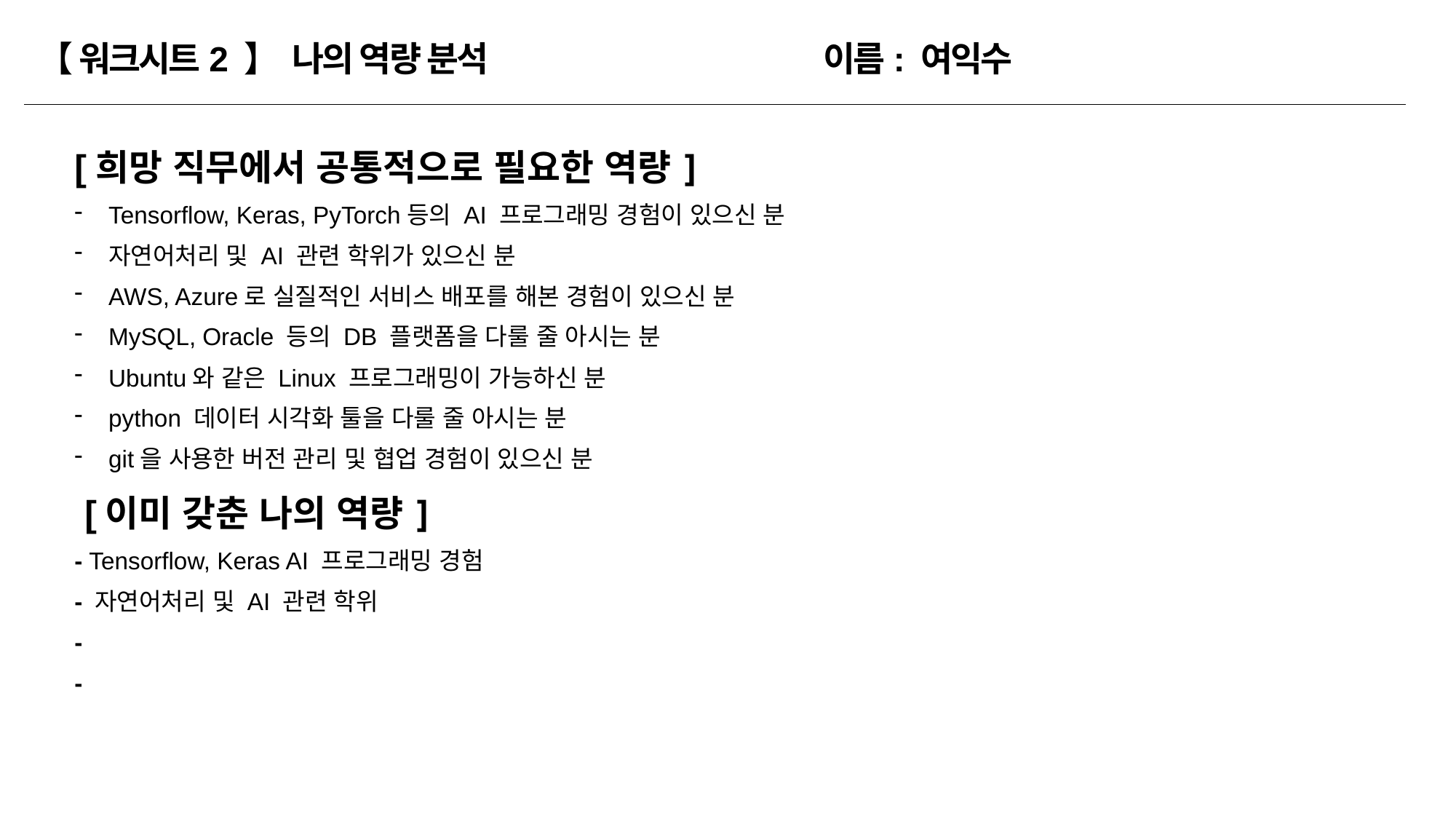

이름: 여익수
【 워크시트2 】  나의 역량 분석
[희망 직무에서 공통적으로 필요한 역량]
Tensorflow, Keras, PyTorch등의 AI 프로그래밍 경험이 있으신 분
자연어처리 및 AI 관련 학위가 있으신 분
AWS, Azure로 실질적인 서비스 배포를 해본 경험이 있으신 분
MySQL, Oracle 등의 DB 플랫폼을 다룰 줄 아시는 분
Ubuntu와 같은 Linux 프로그래밍이 가능하신 분
python 데이터 시각화 툴을 다룰 줄 아시는 분
git을 사용한 버전 관리 및 협업 경험이 있으신 분
 [이미 갖춘 나의 역량]
- Tensorflow, Keras AI 프로그래밍 경험
- 자연어처리 및 AI 관련 학위
-
-